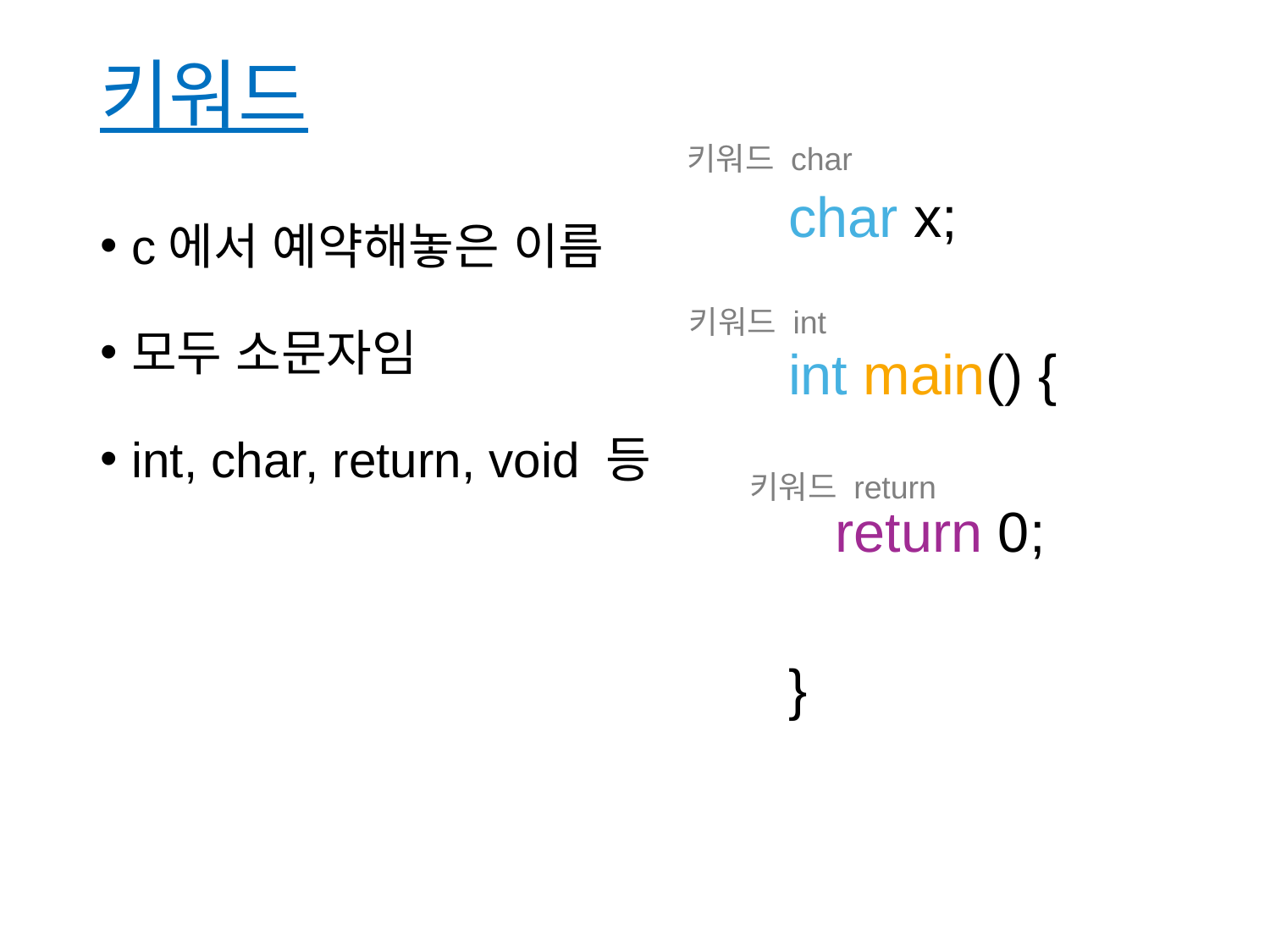

# 키워드
키워드 char
c에서 예약해놓은 이름
모두 소문자임
int, char, return, void 등
char x;

int main() {

   return 0;

}
키워드 int
키워드 return